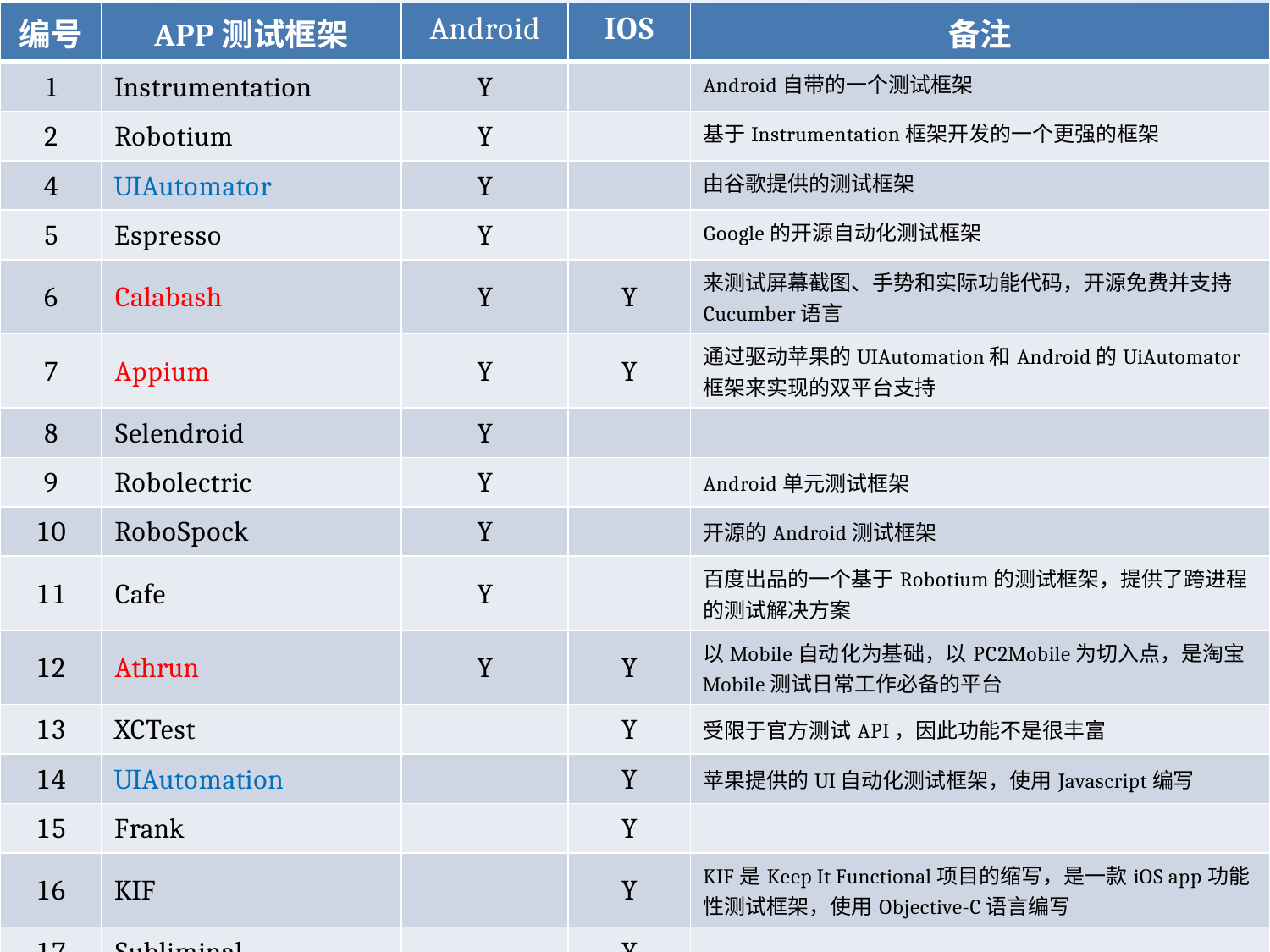

| 编号 | APP测试框架 | Android | IOS | 备注 |
| --- | --- | --- | --- | --- |
| 1 | Instrumentation | Y |  | Android自带的一个测试框架 |
| 2 | Robotium | Y |  | 基于Instrumentation框架开发的一个更强的框架 |
| 4 | UIAutomator | Y |  | 由谷歌提供的测试框架 |
| 5 | Espresso | Y |  | Google的开源自动化测试框架 |
| 6 | Calabash | Y | Y | 来测试屏幕截图、手势和实际功能代码，开源免费并支持Cucumber语言 |
| 7 | Appium | Y | Y | 通过驱动苹果的UIAutomation和Android的UiAutomator框架来实现的双平台支持 |
| 8 | Selendroid | Y |  |  |
| 9 | Robolectric | Y |  | Android单元测试框架 |
| 10 | RoboSpock | Y |  | 开源的Android测试框架 |
| 11 | Cafe | Y |  | 百度出品的一个基于Robotium的测试框架，提供了跨进程的测试解决方案 |
| 12 | Athrun | Y | Y | 以Mobile自动化为基础，以PC2Mobile为切入点，是淘宝Mobile测试日常工作必备的平台 |
| 13 | XCTest |  | Y | 受限于官方测试API，因此功能不是很丰富 |
| 14 | UIAutomation |  | Y | 苹果提供的UI自动化测试框架，使用Javascript编写 |
| 15 | Frank |  | Y |  |
| 16 | KIF |  | Y | KIF是Keep It Functional项目的缩写，是一款iOS app功能性测试框架，使用Objective-C语言编写 |
| 17 | Subliminal |  | Y |  |
| 18 | Kiwi |  | Y |  |
#